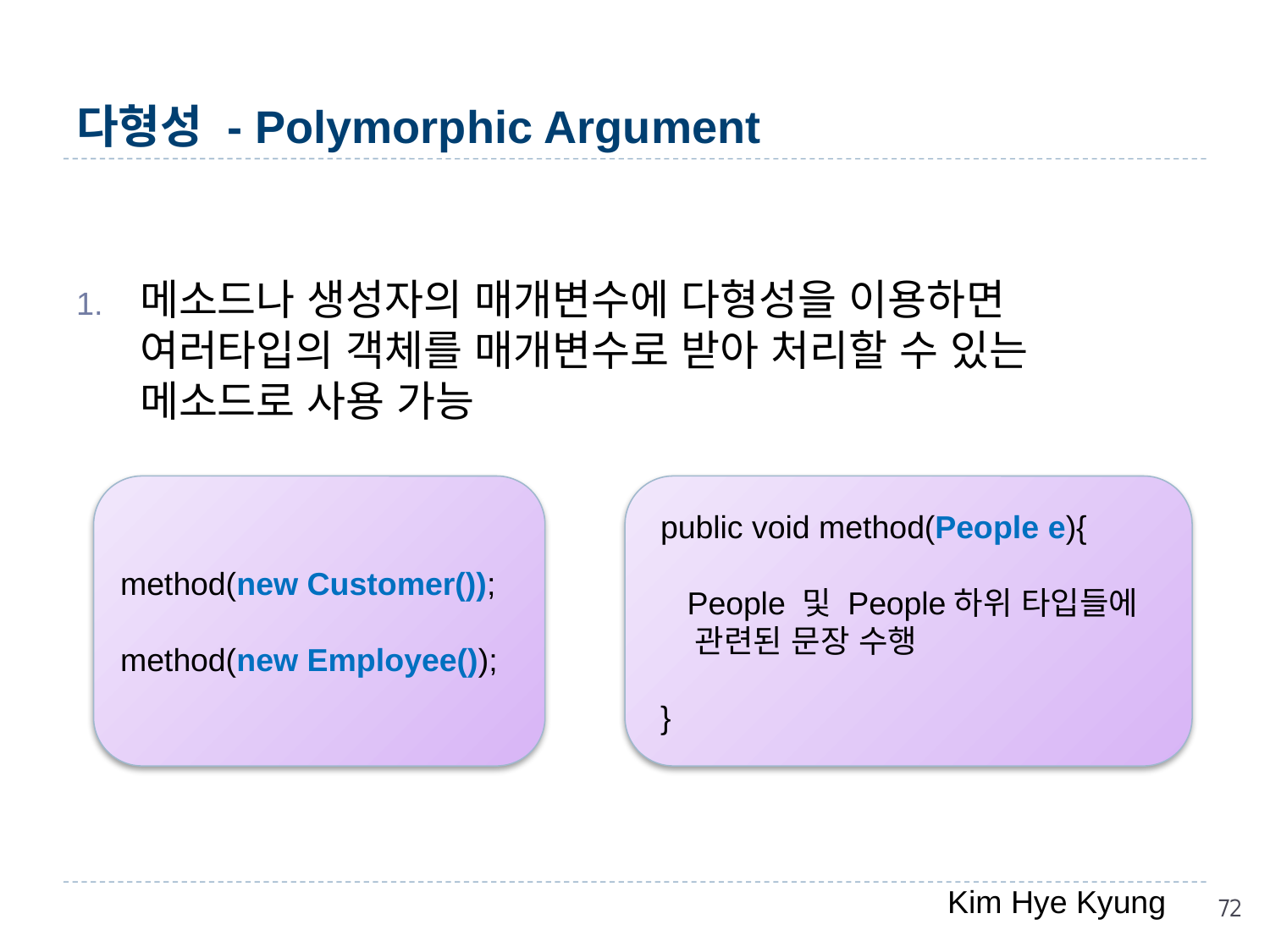

# 다형성 - Polymorphic Argument
메소드나 생성자의 매개변수에 다형성을 이용하면 여러타입의 객체를 매개변수로 받아 처리할 수 있는 메소드로 사용 가능
method(new Customer());

method(new Employee());
 public void method(People e){

    People 및 People하위 타입들에
    관련된 문장 수행

 }
72